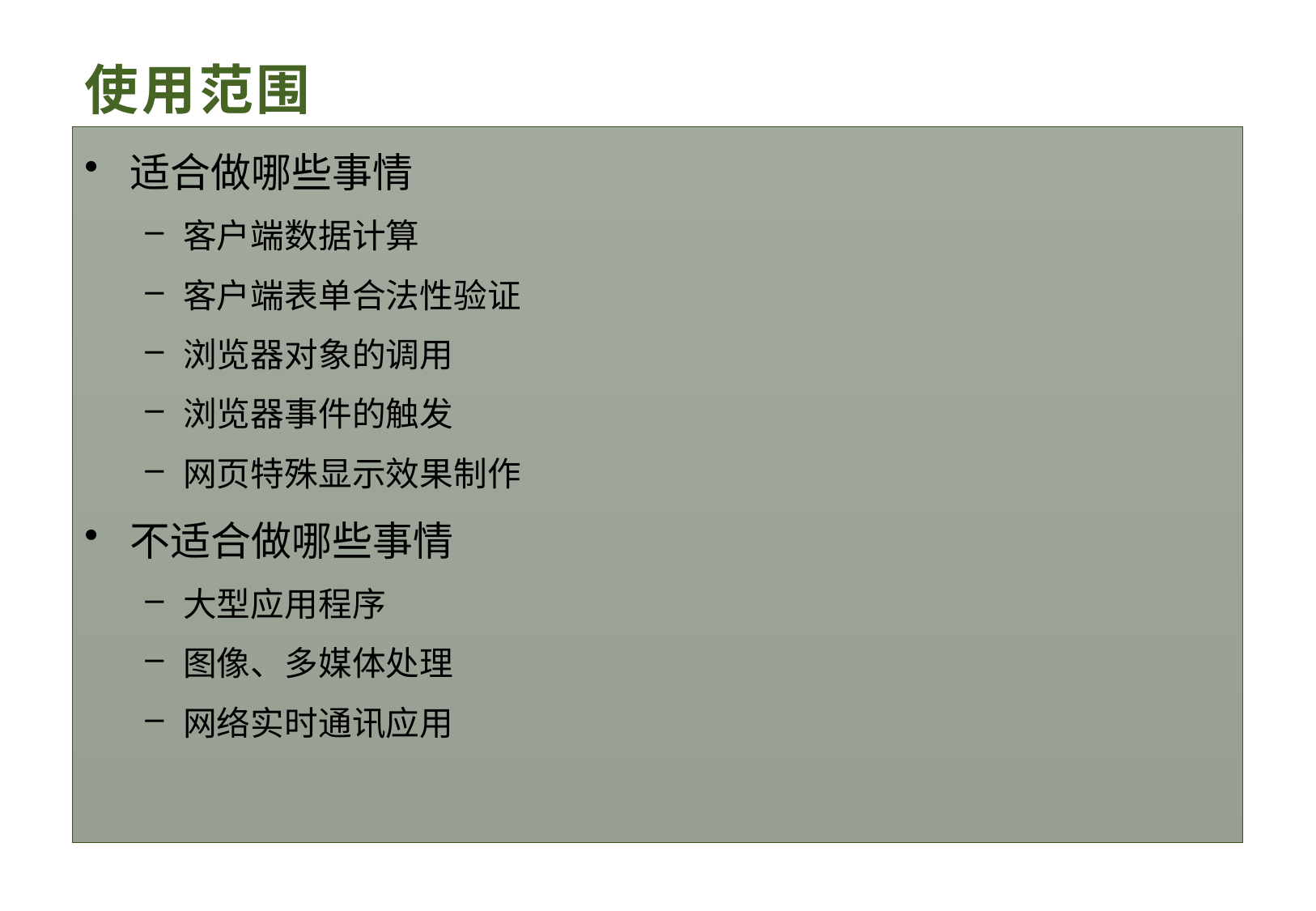

# 使用范围
适合做哪些事情
客户端数据计算
客户端表单合法性验证
浏览器对象的调用
浏览器事件的触发
网页特殊显示效果制作
不适合做哪些事情
大型应用程序
图像、多媒体处理
网络实时通讯应用